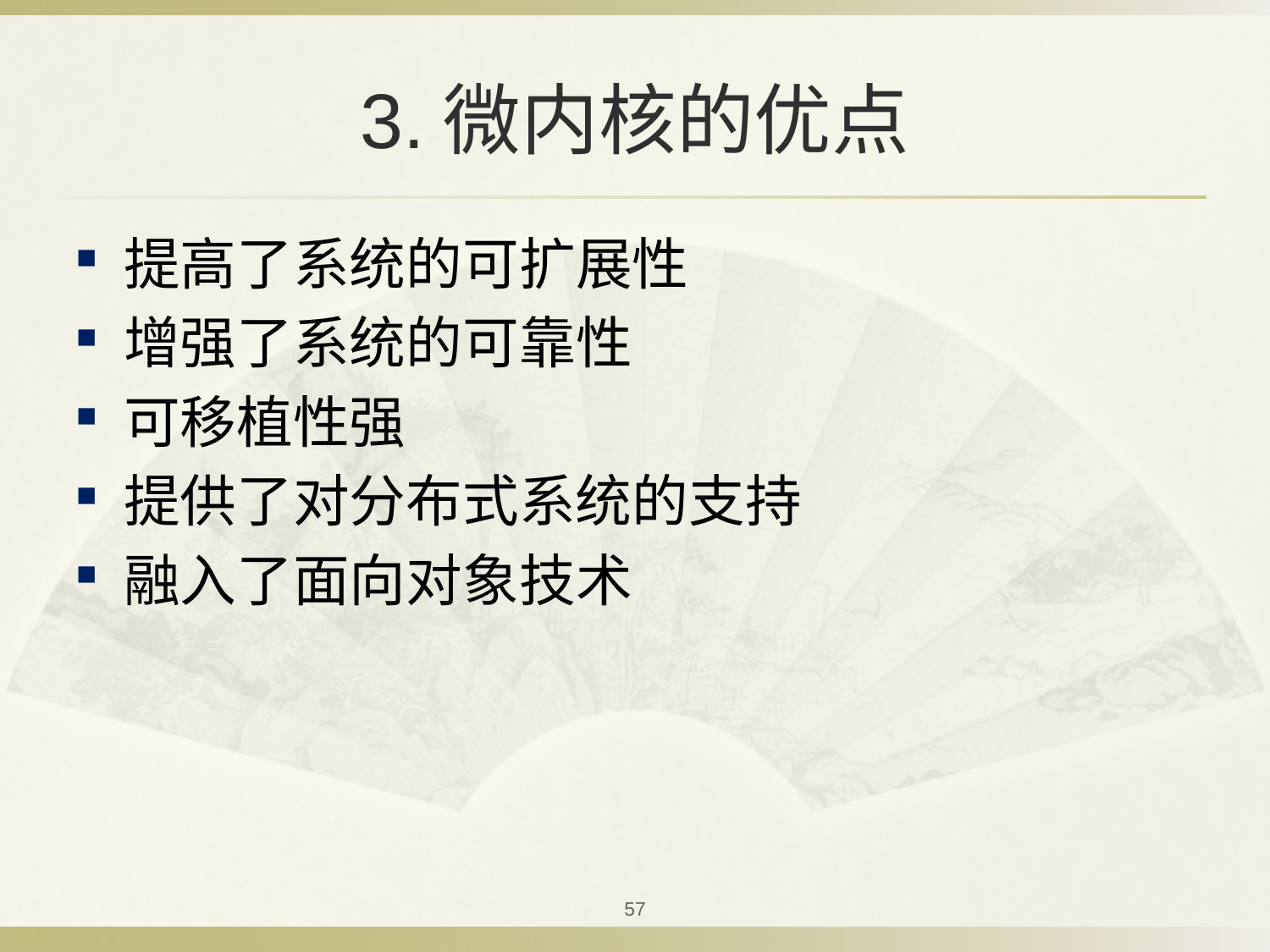

# 3.微内核的优点
提高了系统的可扩展性
增强了系统的可靠性
可移植性强
提供了对分布式系统的支持
融入了面向对象技术
57